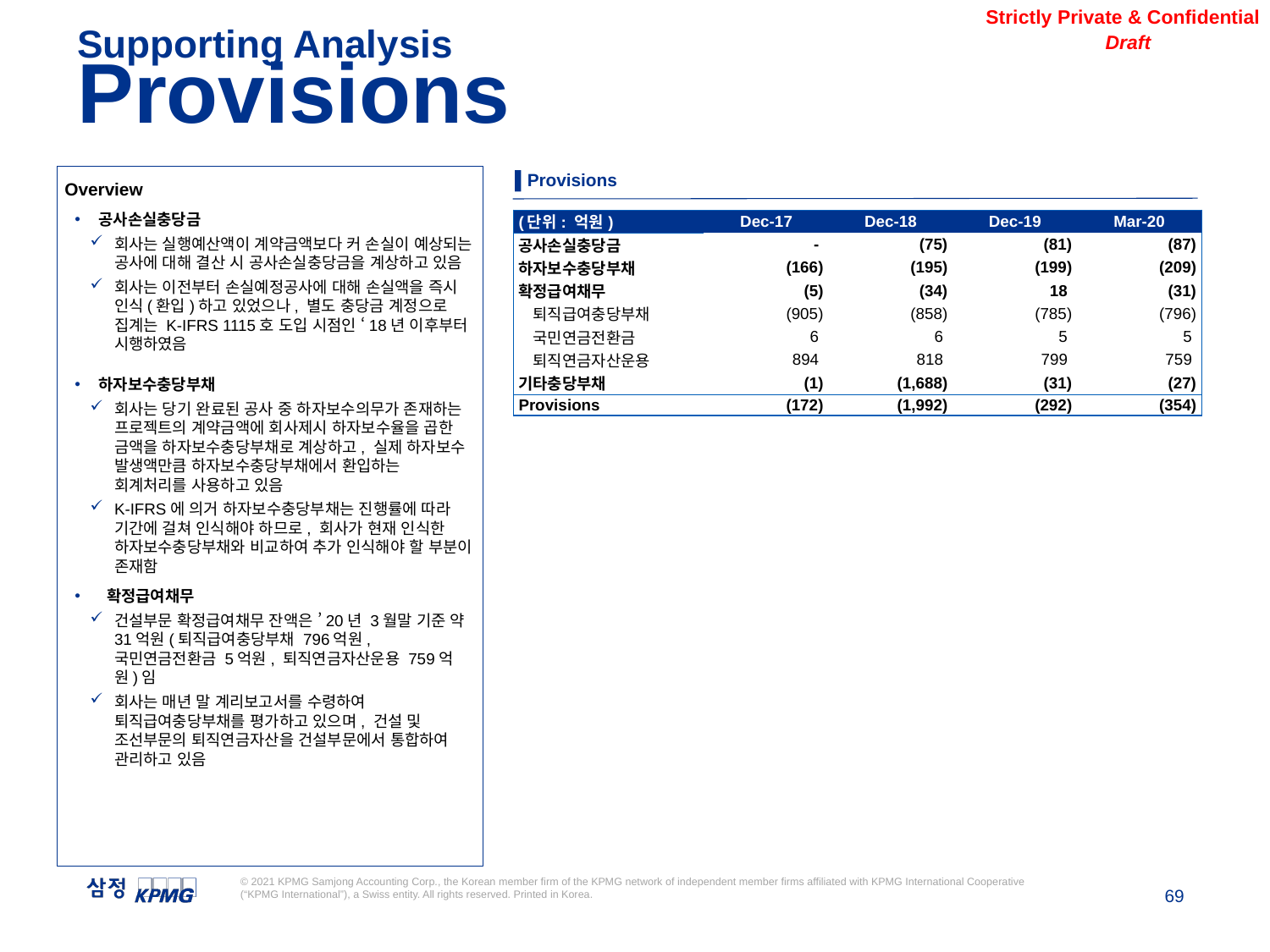

Supporting Analysis
Provisions
▌Provisions
Overview
공사손실충당금
회사는 실행예산액이 계약금액보다 커 손실이 예상되는 공사에 대해 결산 시 공사손실충당금을 계상하고 있음
회사는 이전부터 손실예정공사에 대해 손실액을 즉시 인식(환입)하고 있었으나, 별도 충당금 계정으로 집계는 K-IFRS 1115호 도입 시점인 ‘18년 이후부터 시행하였음
하자보수충당부채
회사는 당기 완료된 공사 중 하자보수의무가 존재하는 프로젝트의 계약금액에 회사제시 하자보수율을 곱한 금액을 하자보수충당부채로 계상하고, 실제 하자보수 발생액만큼 하자보수충당부채에서 환입하는 회계처리를 사용하고 있음
K-IFRS에 의거 하자보수충당부채는 진행률에 따라 기간에 걸쳐 인식해야 하므로, 회사가 현재 인식한 하자보수충당부채와 비교하여 추가 인식해야 할 부분이 존재함
 확정급여채무
건설부문 확정급여채무 잔액은 ’20년 3월말 기준 약 31억원(퇴직급여충당부채 796억원, 국민연금전환금 5억원, 퇴직연금자산운용 759억원)임
회사는 매년 말 계리보고서를 수령하여 퇴직급여충당부채를 평가하고 있으며, 건설 및 조선부문의 퇴직연금자산을 건설부문에서 통합하여 관리하고 있음

| (단위: 억원) | Dec-17 | Dec-18 | Dec-19 | Mar-20 |
| --- | --- | --- | --- | --- |
| 공사손실충당금 | - | (75) | (81) | (87) |
| 하자보수충당부채 | (166) | (195) | (199) | (209) |
| 확정급여채무 | (5) | (34) | 18 | (31) |
| 퇴직급여충당부채 | (905) | (858) | (785) | (796) |
| 국민연금전환금 | 6 | 6 | 5 | 5 |
| 퇴직연금자산운용 | 894 | 818 | 799 | 759 |
| 기타충당부채 | (1) | (1,688) | (31) | (27) |
| Provisions | (172) | (1,992) | (292) | (354) |